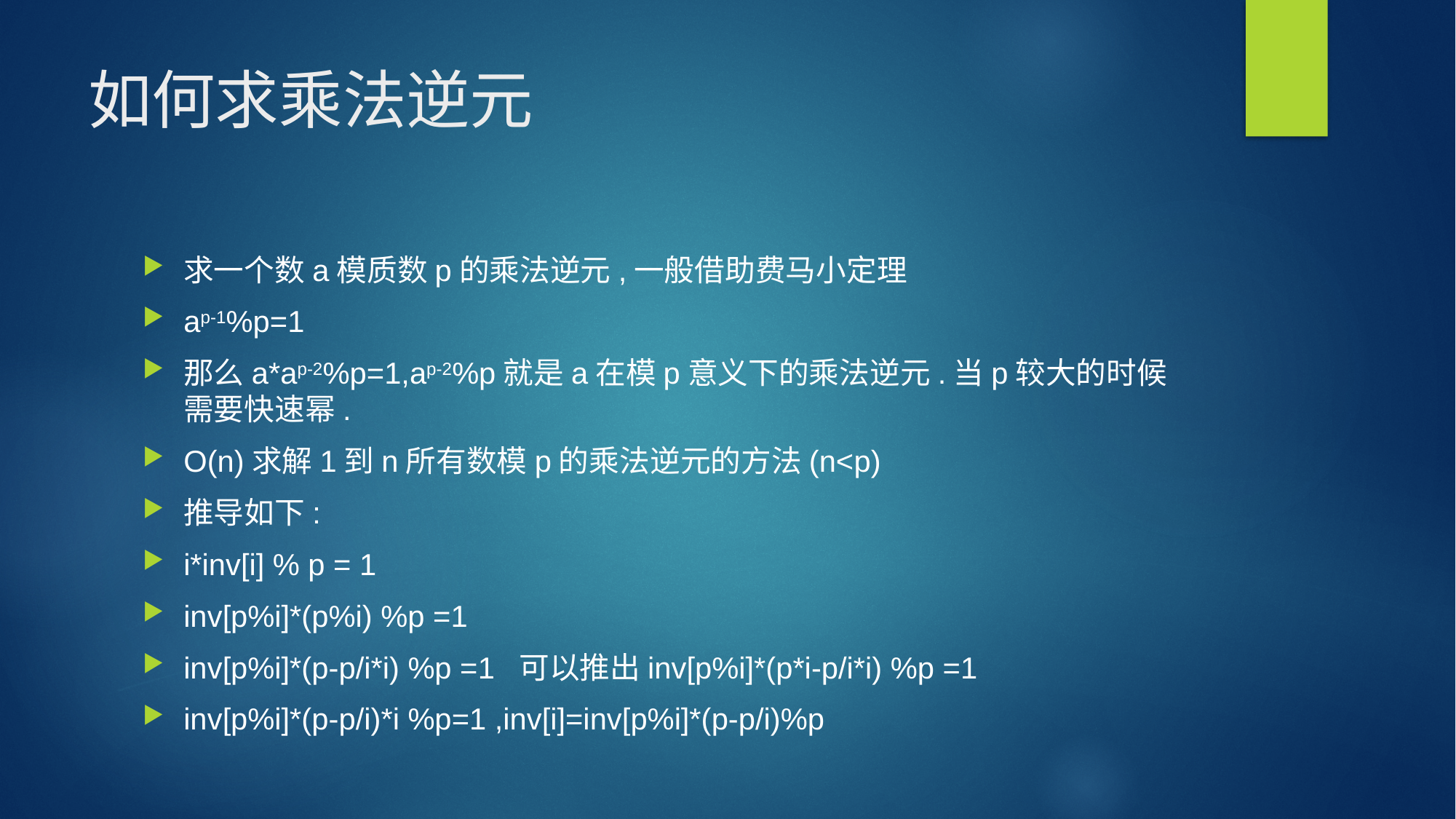

# 如何求乘法逆元
求一个数a模质数p的乘法逆元,一般借助费马小定理
ap-1%p=1
那么a*ap-2%p=1,ap-2%p就是a在模p意义下的乘法逆元.当p较大的时候需要快速幂.
O(n)求解1到n所有数模p的乘法逆元的方法(n<p)
推导如下:
i*inv[i] % p = 1
inv[p%i]*(p%i) %p =1
inv[p%i]*(p-p/i*i) %p =1  可以推出inv[p%i]*(p*i-p/i*i) %p =1
inv[p%i]*(p-p/i)*i %p=1 ,inv[i]=inv[p%i]*(p-p/i)%p